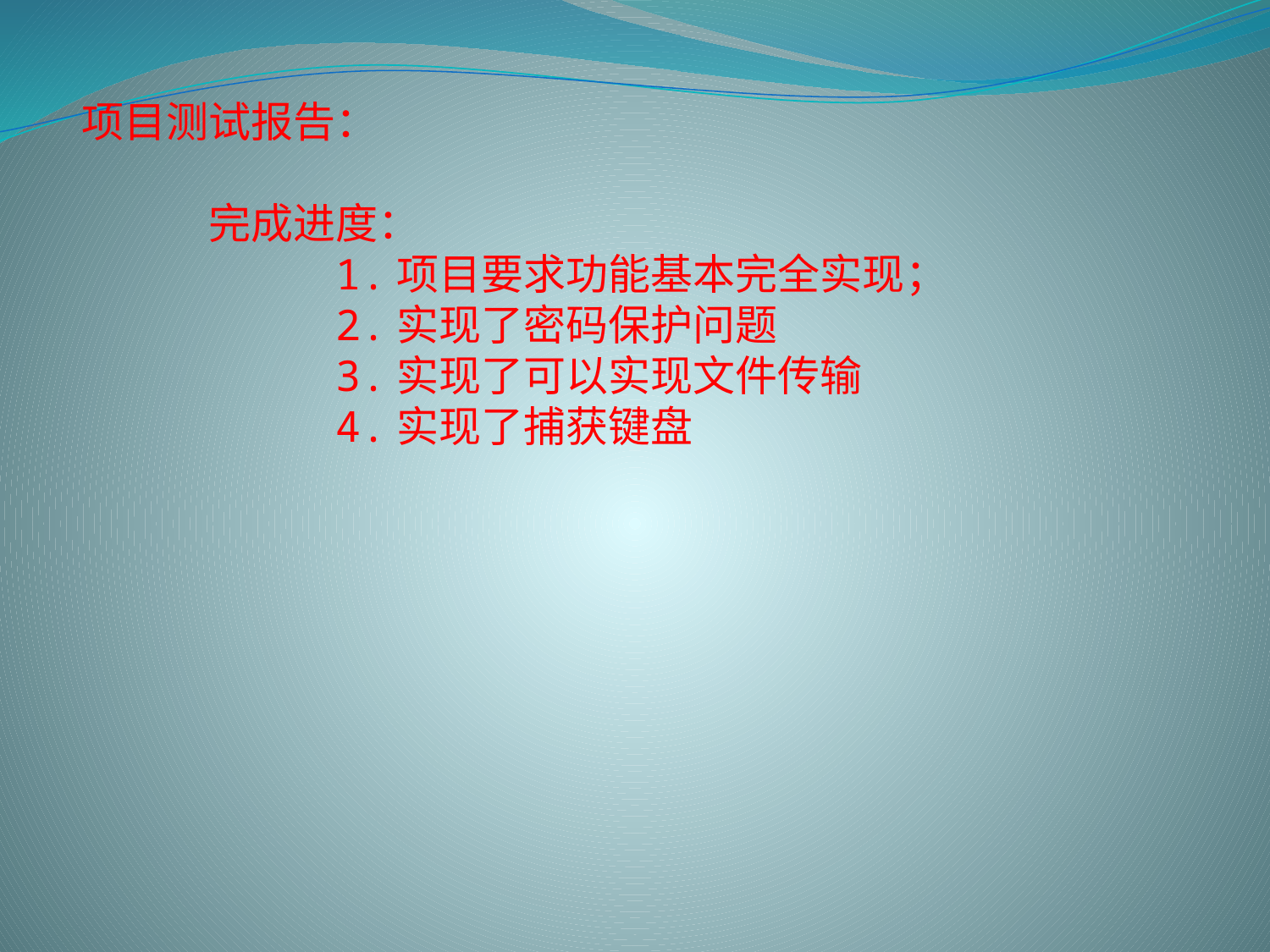

项目测试报告：

	完成进度：
		1.项目要求功能基本完全实现；
		2.实现了密码保护问题
		3.实现了可以实现文件传输
		4.实现了捕获键盘